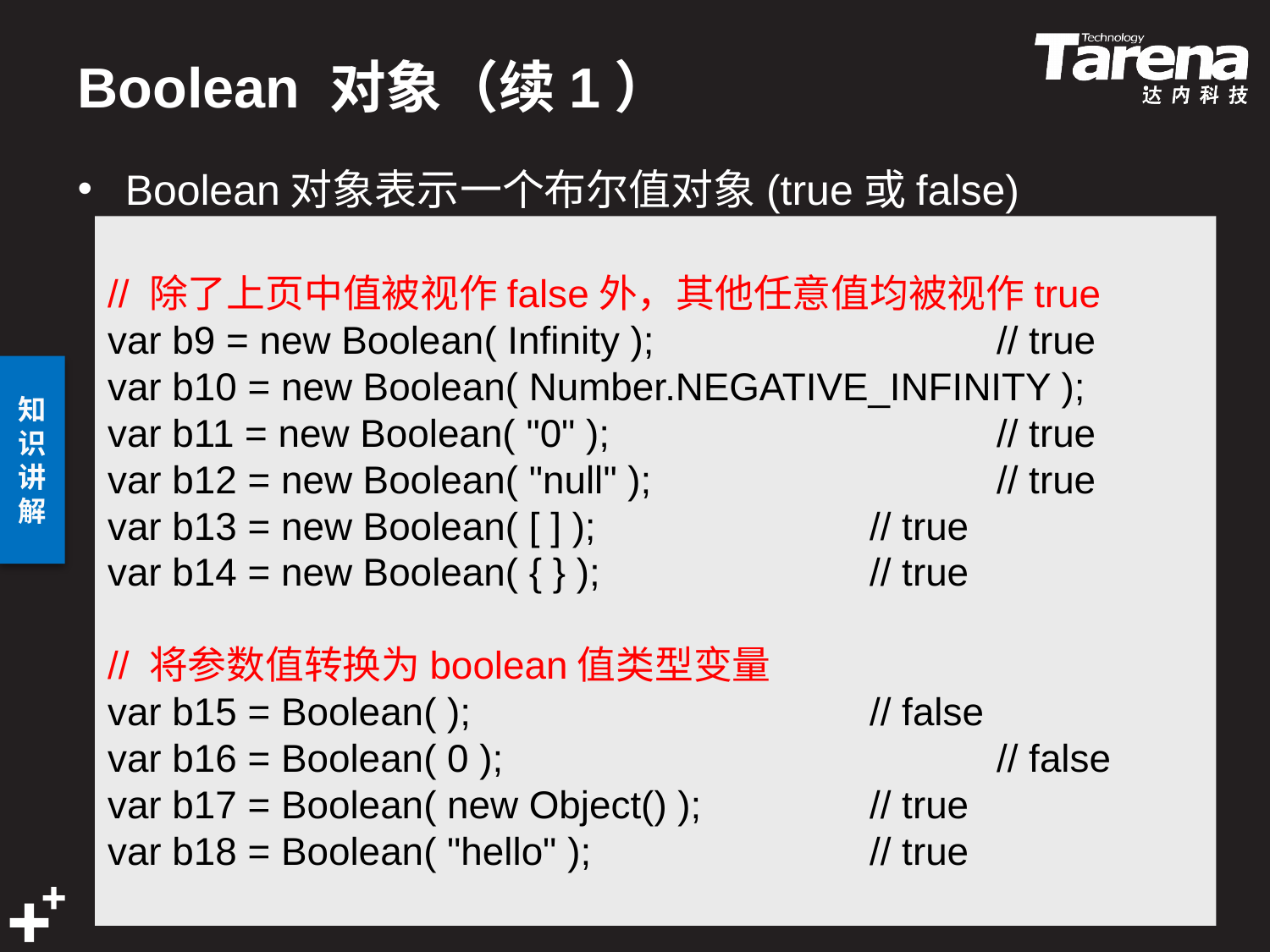

# Boolean 对象（续1）
Boolean对象表示一个布尔值对象(true或false)
// 除了上页中值被视作false外，其他任意值均被视作true
var b9 = new Boolean( Infinity ); 			// true
var b10 = new Boolean( Number.NEGATIVE_INFINITY );
var b11 = new Boolean( "0" ); 			// true
var b12 = new Boolean( "null" );			// true
var b13 = new Boolean( [ ] ); 			// true
var b14 = new Boolean( { } ); 			// true

// 将参数值转换为boolean值类型变量
var b15 = Boolean( ); 				// false
var b16 = Boolean( 0 ); 				// false
var b17 = Boolean( new Object() ); 		// true
var b18 = Boolean( "hello" ); 			// true